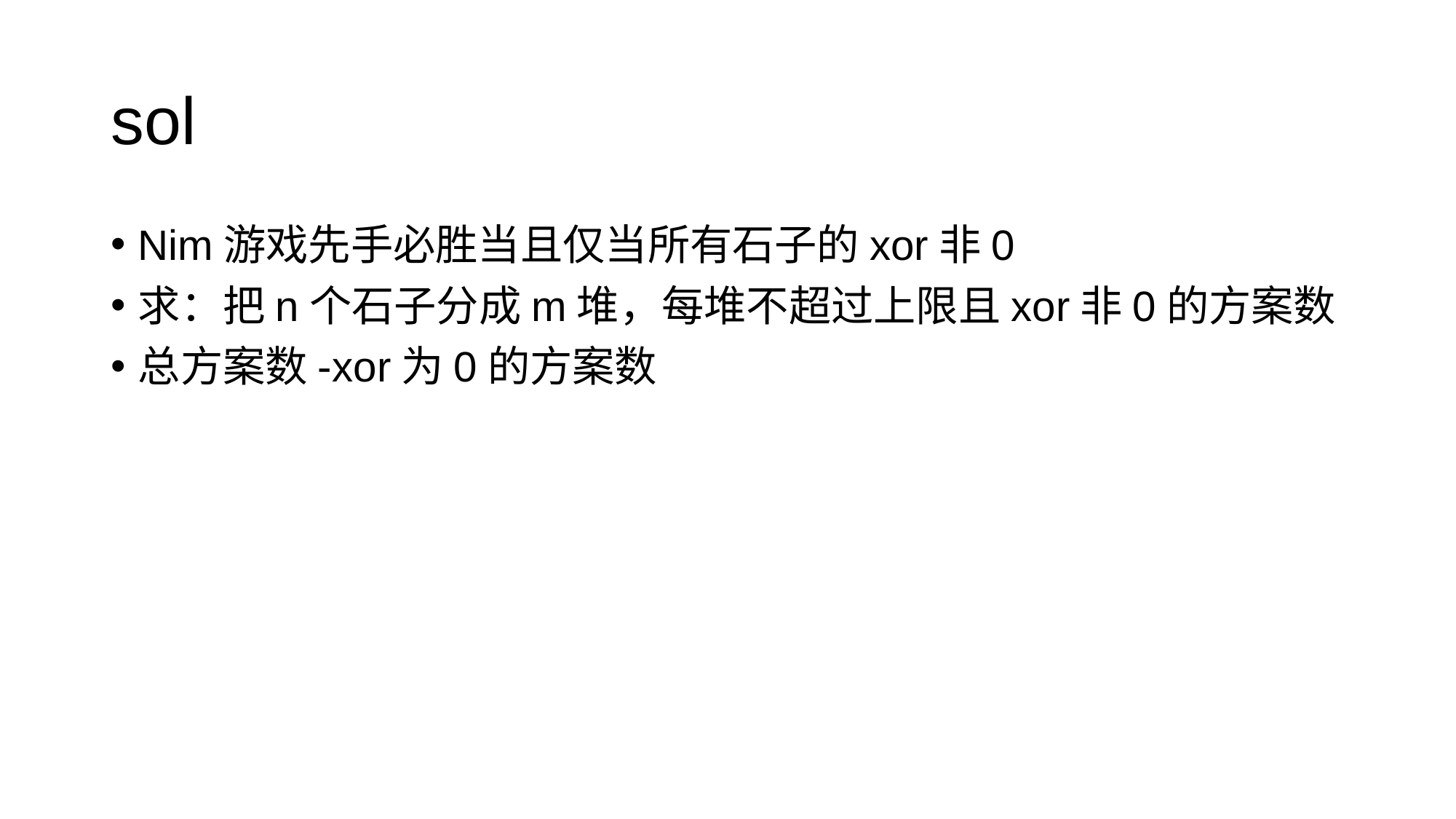

# sol
Nim游戏先手必胜当且仅当所有石子的xor非0
求：把n个石子分成m堆，每堆不超过上限且xor非0的方案数
总方案数-xor为0的方案数